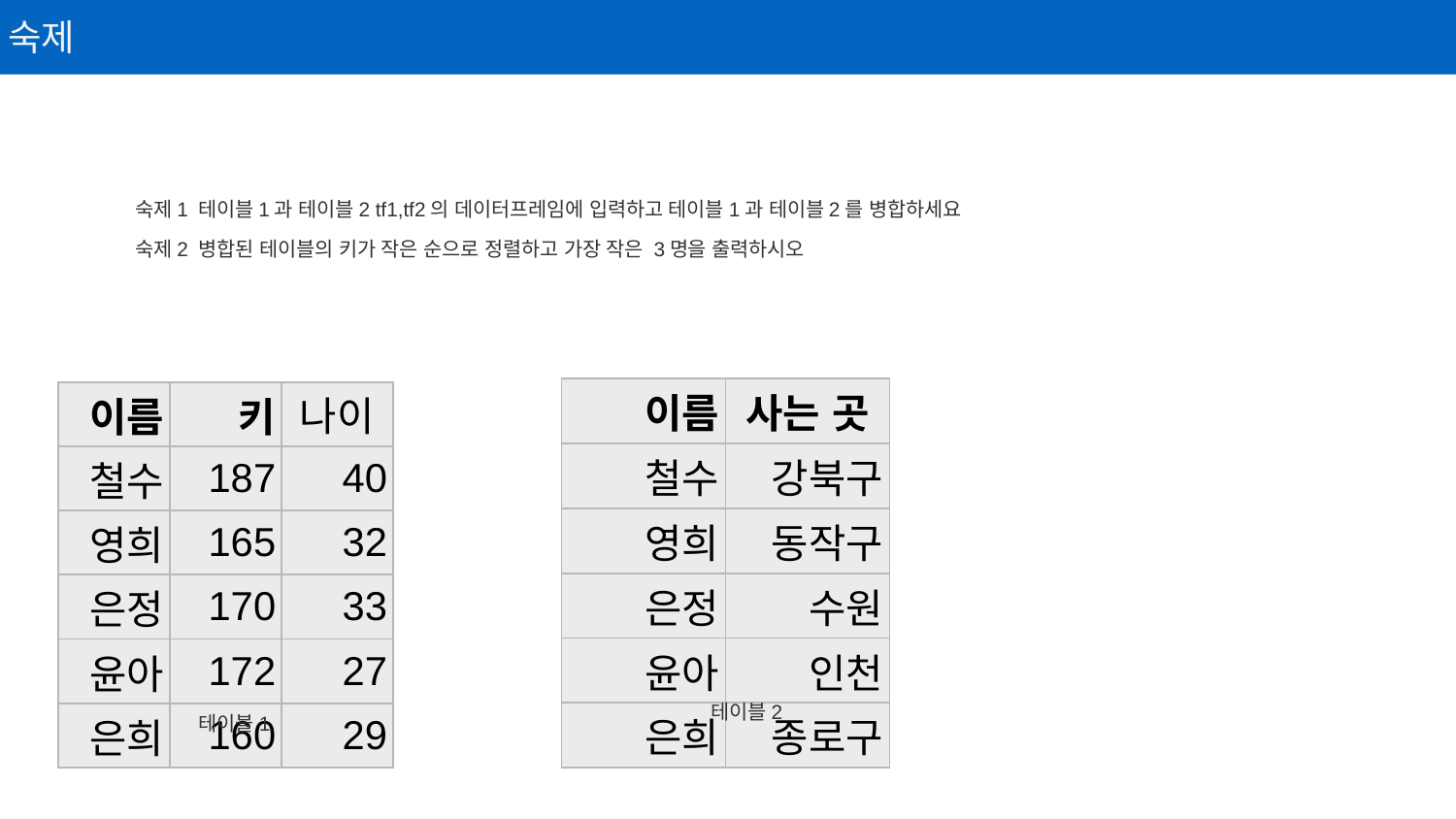

숙제

숙제1 테이블1과 테이블2 tf1,tf2의 데이터프레임에 입력하고 테이블1과 테이블2를 병합하세요
숙제2 병합된 테이블의 키가 작은 순으로 정렬하고 가장 작은 3명을 출력하시오
| 이름 | 사는 곳 |
| --- | --- |
| 철수 | 강북구 |
| 영희 | 동작구 |
| 은정 | 수원 |
| 윤아 | 인천 |
| 은희 | 종로구 |
| 이름 | 키 | 나이 |
| --- | --- | --- |
| 철수 | 187 | 40 |
| 영희 | 165 | 32 |
| 은정 | 170 | 33 |
| 윤아 | 172 | 27 |
| 은희 | 160 | 29 |
테이블2
테이블1